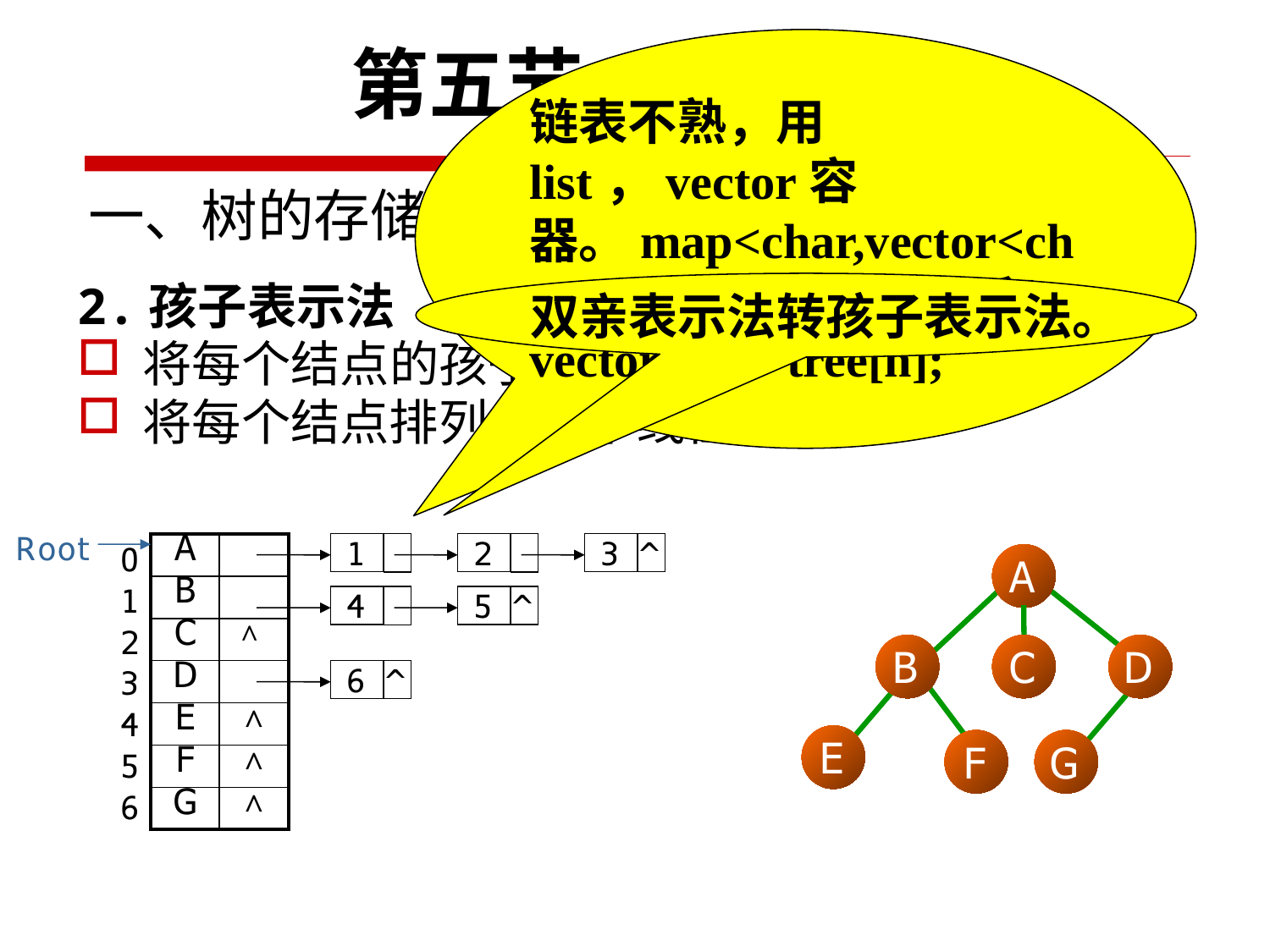

第五节　树与森林
链表不熟，用list，vector容器。map<char,vector<char>>或string数组，和vector<int> tree[n];
# 一、树的存储结构
双亲表示法转孩子表示法。
2.孩子表示法
将每个结点的孩子排列起来，用单链表表示
将每个结点排列成一个线性表
Root
0
1
2
3
4
5
6
| A |  |
| --- | --- |
| B |  |
| C | ^ |
| D |  |
| E | ^ |
| F | ^ |
| G | ^ |
1

2

3
^

A

B
C
D

E
F
G

4

5
^

6
^